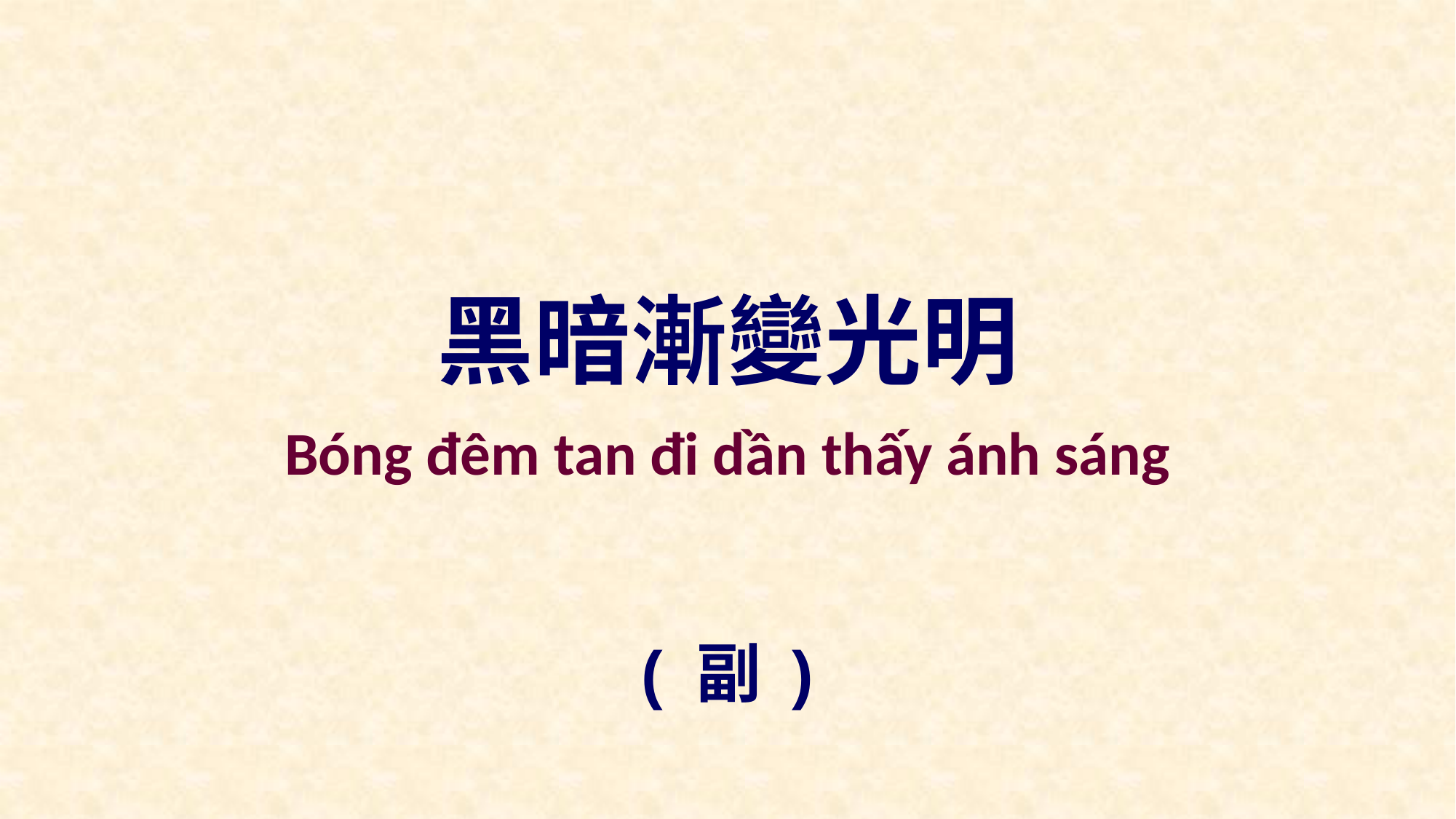

黑暗漸變光明
Bóng đêm tan đi dần thấy ánh sáng
( 副 )